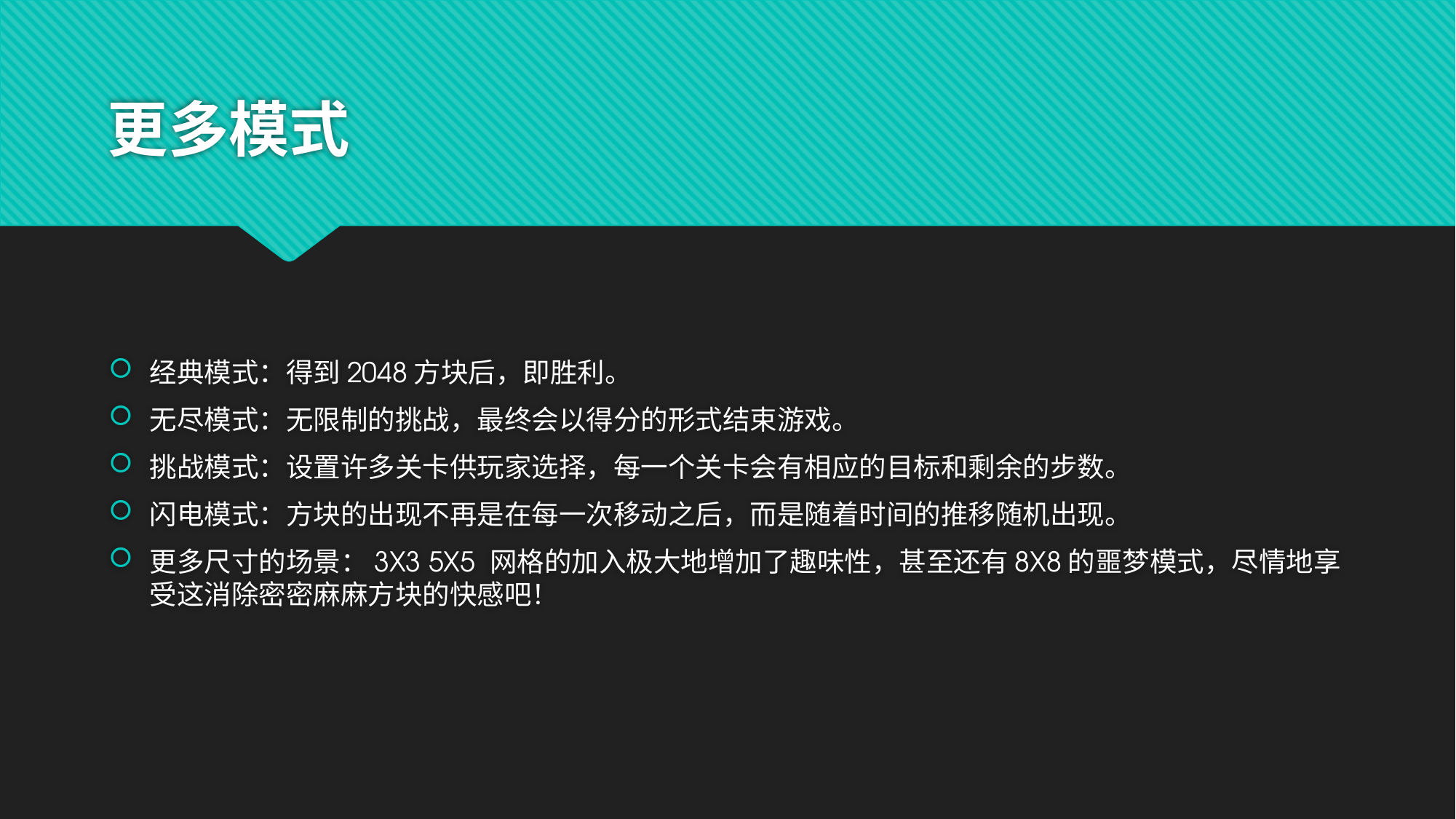

# 更多模式
经典模式：得到2048方块后，即胜利。
无尽模式：无限制的挑战，最终会以得分的形式结束游戏。
挑战模式：设置许多关卡供玩家选择，每一个关卡会有相应的目标和剩余的步数。
闪电模式：方块的出现不再是在每一次移动之后，而是随着时间的推移随机出现。
更多尺寸的场景：3X3 5X5 网格的加入极大地增加了趣味性，甚至还有8X8的噩梦模式，尽情地享受这消除密密麻麻方块的快感吧！